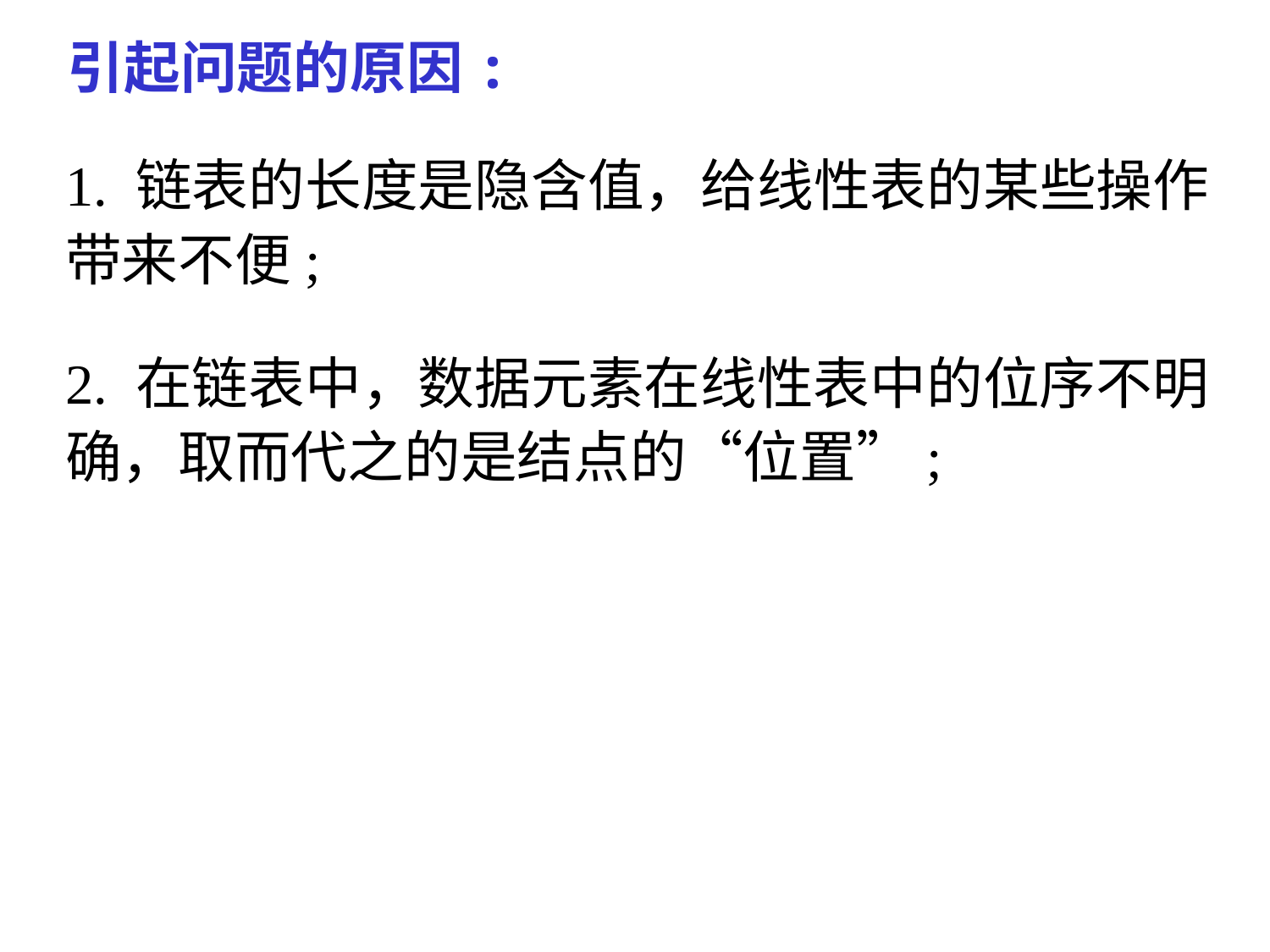

引起问题的原因:
1. 链表的长度是隐含值，给线性表的某些操作带来不便;
2. 在链表中，数据元素在线性表中的位序不明确，取而代之的是结点的“位置”;